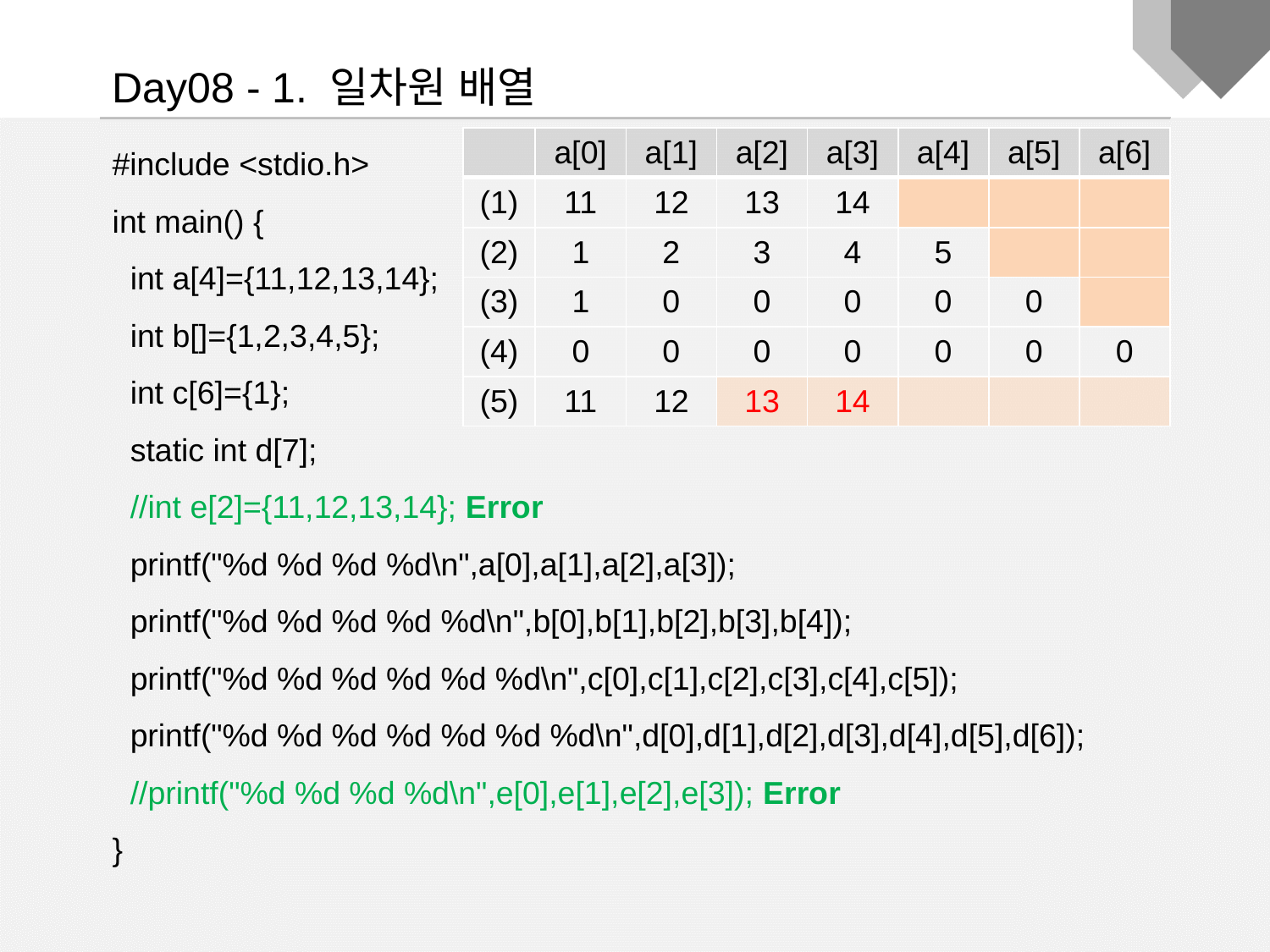

Day08 - 1. 일차원 배열
#include <stdio.h>
int main() {
  int a[4]={11,12,13,14};
  int b[]={1,2,3,4,5};
  int c[6]={1};
  static int d[7];
  //int e[2]={11,12,13,14}; Error
  printf("%d %d %d %d\n",a[0],a[1],a[2],a[3]);
  printf("%d %d %d %d %d\n",b[0],b[1],b[2],b[3],b[4]);
  printf("%d %d %d %d %d %d\n",c[0],c[1],c[2],c[3],c[4],c[5]);
  printf("%d %d %d %d %d %d %d\n",d[0],d[1],d[2],d[3],d[4],d[5],d[6]);
  //printf("%d %d %d %d\n",e[0],e[1],e[2],e[3]); Error
}
|  | a[0] | a[1] | a[2] | a[3] | a[4] | a[5] | a[6] |
| --- | --- | --- | --- | --- | --- | --- | --- |
| (1) | 11 | 12 | 13 | 14 |  |  |  |
| (2) | 1 | 2 | 3 | 4 | 5 |  |  |
| (3) | 1 | 0 | 0 | 0 | 0 | 0 |  |
| (4) | 0 | 0 | 0 | 0 | 0 | 0 | 0 |
| (5) | 11 | 12 | 13 | 14 |  |  |  |